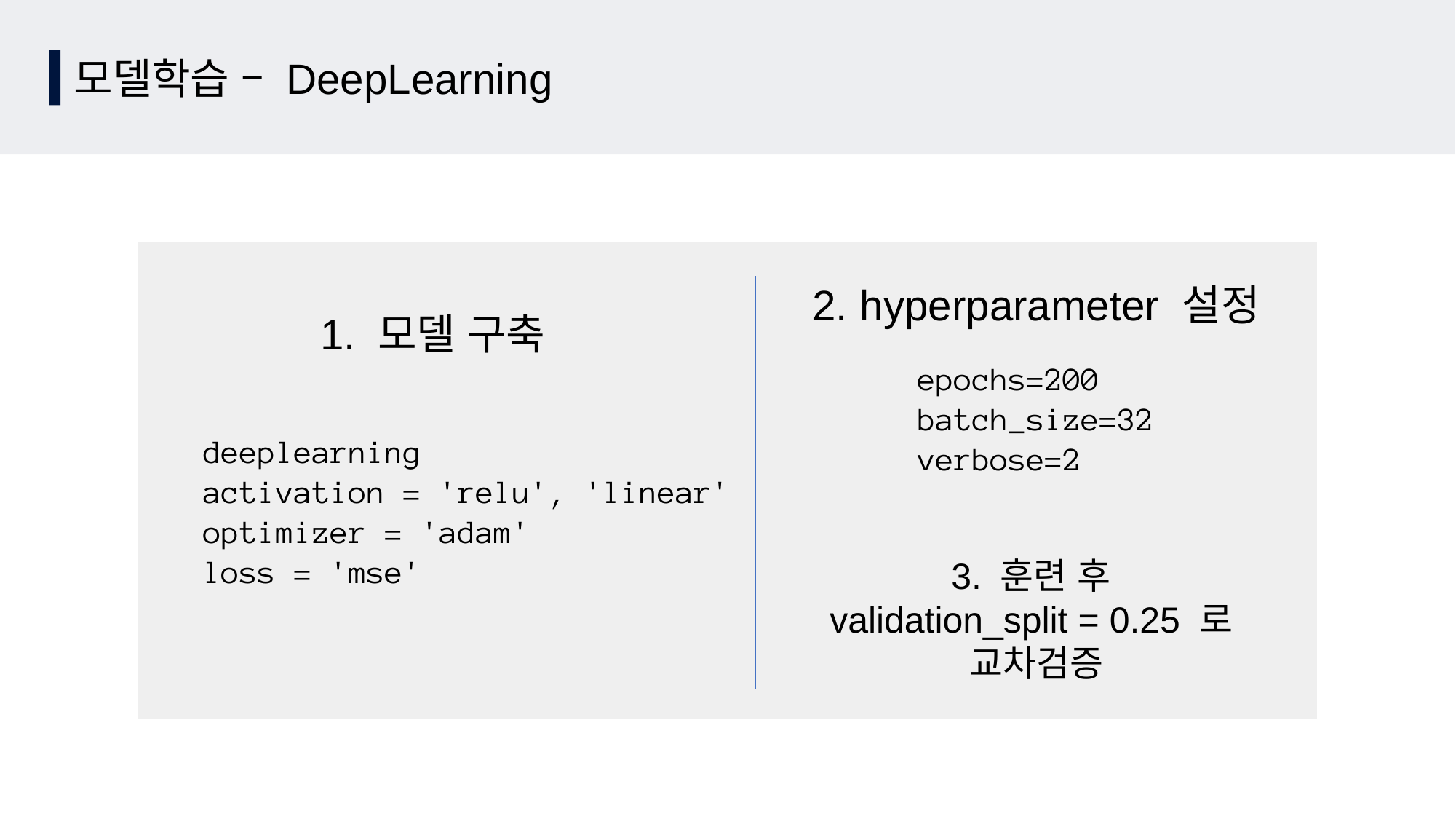

모델학습 – DeepLearning

2. hyperparameter 설정
1. 모델 구축
epochs=200
batch_size=32
verbose=2
deeplearning
activation = 'relu', 'linear'
optimizer = 'adam'
loss = 'mse'
3. 훈련 후
validation_split = 0.25 로
교차검증